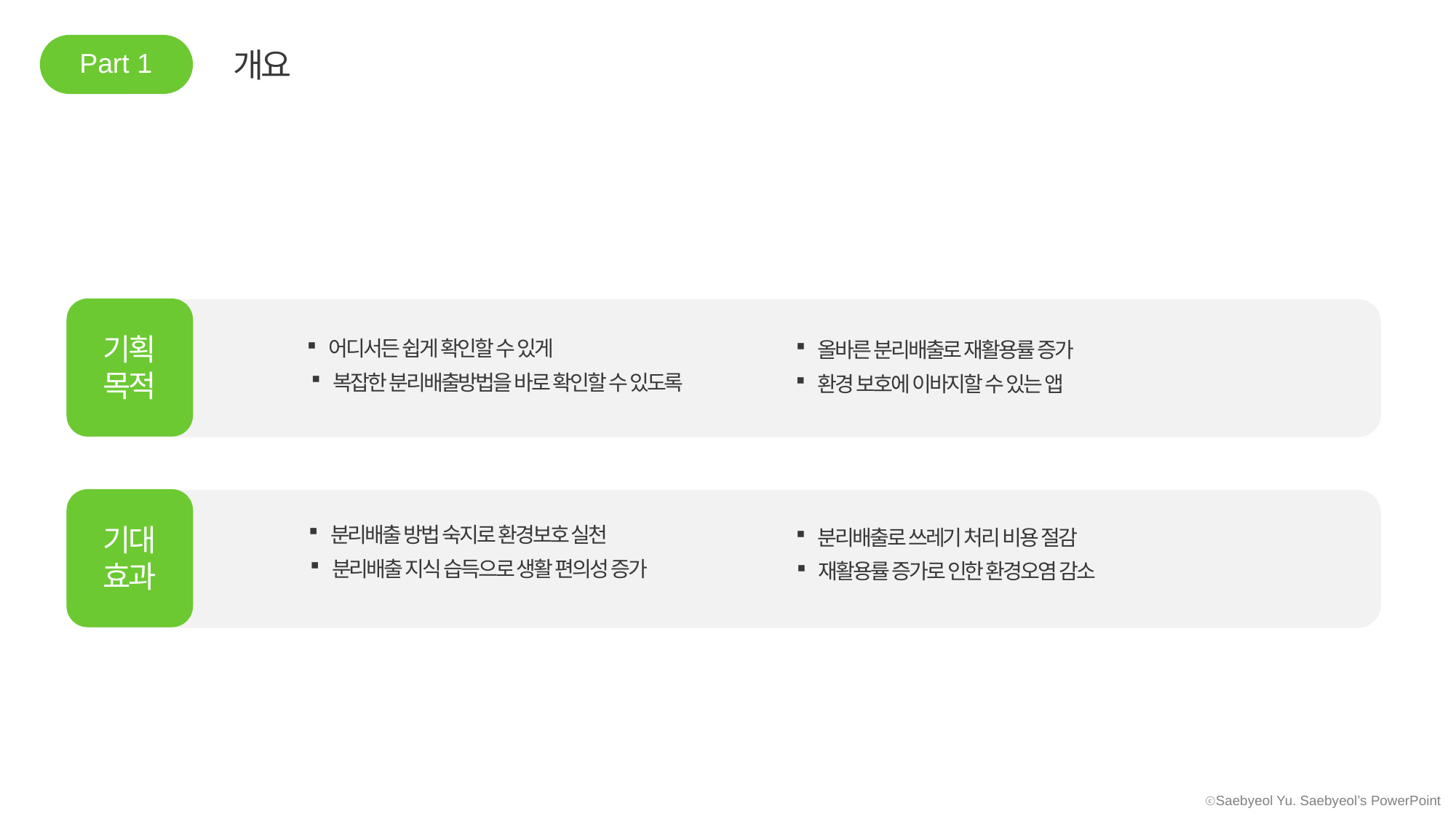

Part 1
개요

기획
목적
어디서든 쉽게 확인할 수 있게
복잡한 분리배출방법을 바로 확인할 수 있도록
올바른 분리배출로 재활용률 증가
환경 보호에 이바지할 수 있는 앱

기대
효과
분리배출 방법 숙지로 환경보호 실천
분리배출 지식 습득으로 생활 편의성 증가
분리배출로 쓰레기 처리 비용 절감
재활용률 증가로 인한 환경오염 감소